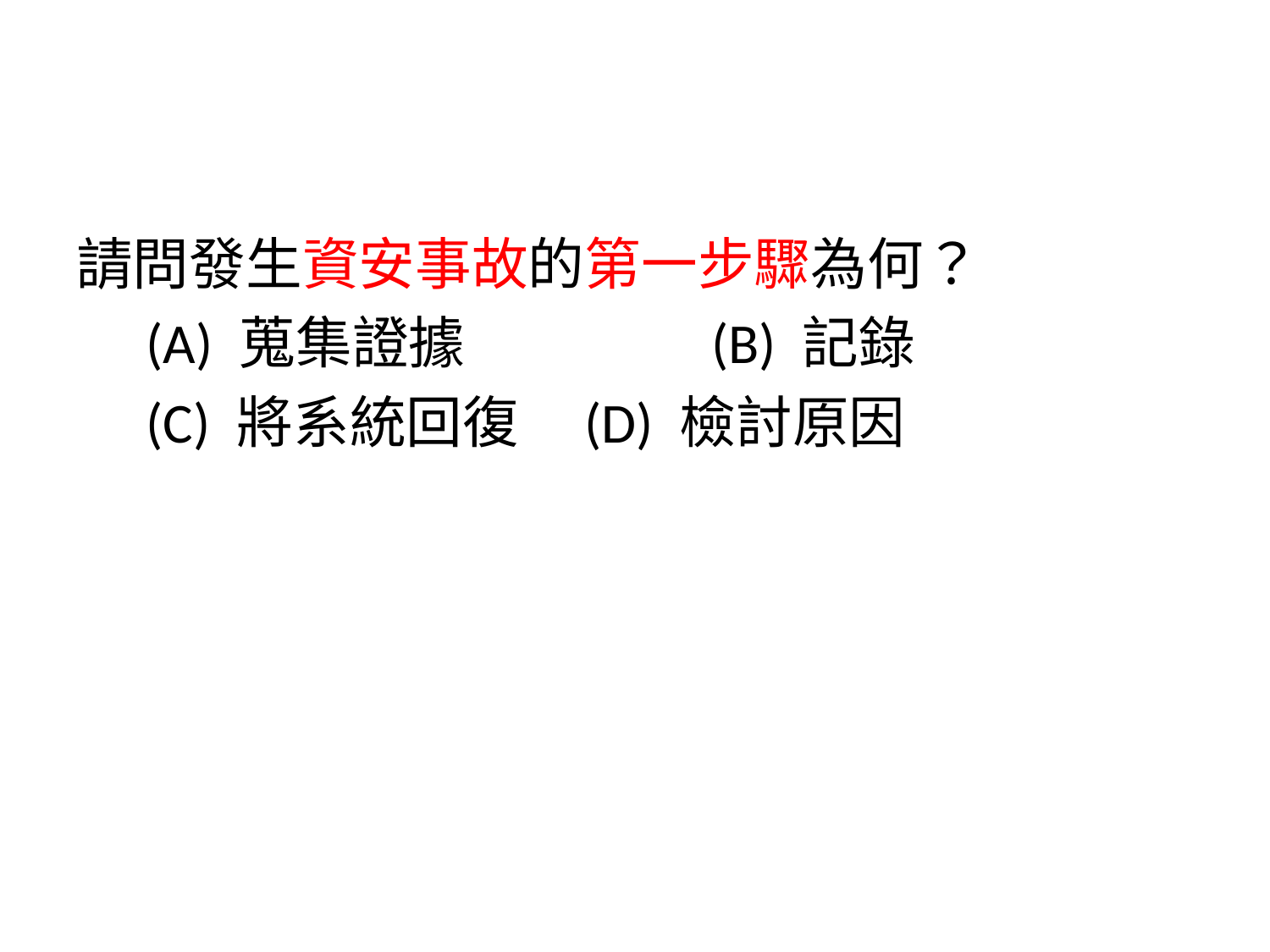

請問發生資安事故的第一步驟為何？
　(A) 蒐集證據   		(B) 記錄
　(C) 將系統回復   	(D) 檢討原因